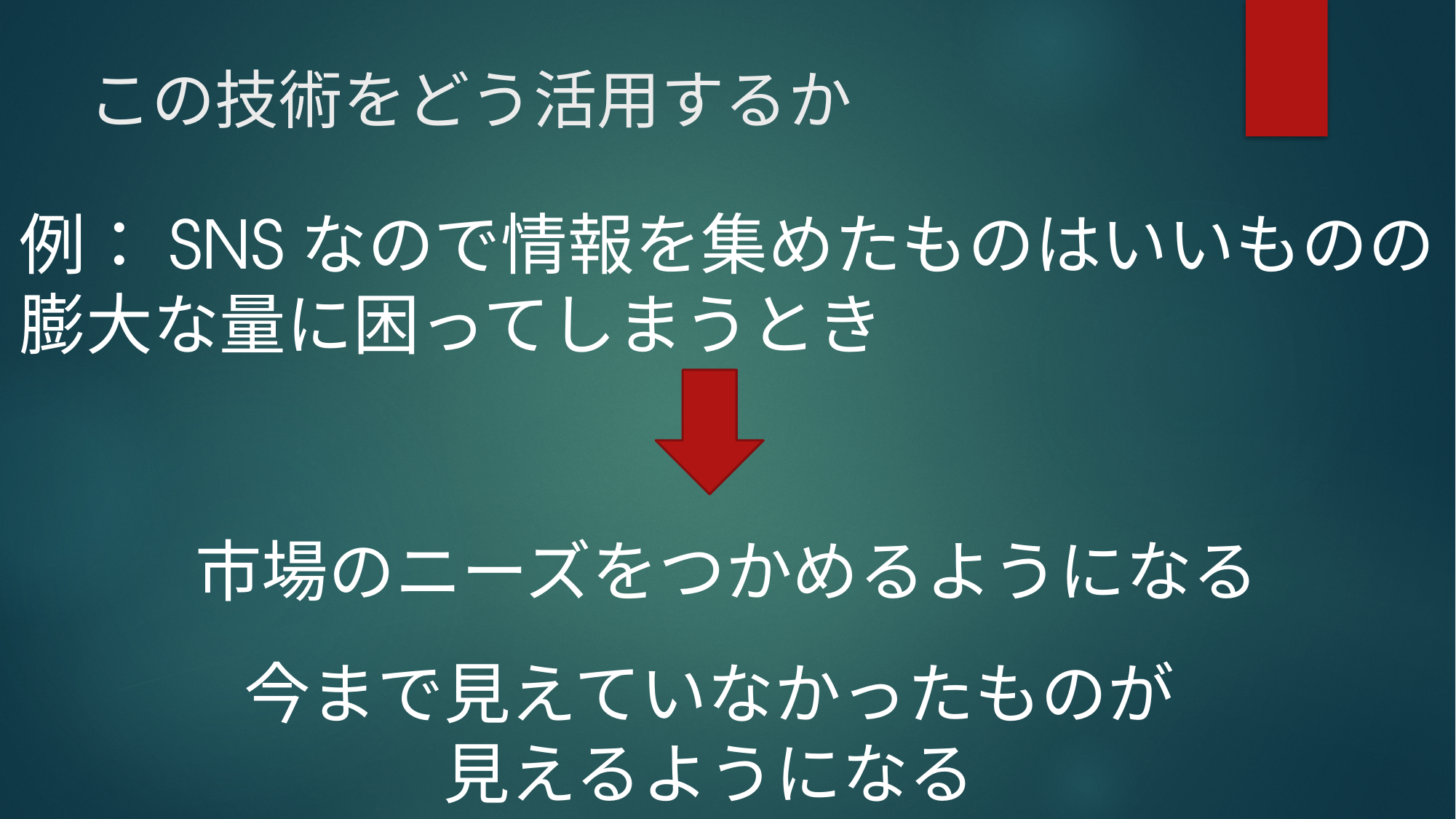

# この技術をどう活用するか
例：SNSなので情報を集めたものはいいものの
膨大な量に困ってしまうとき

市場のニーズをつかめるようになる
今まで見えていなかったものが
見えるようになる